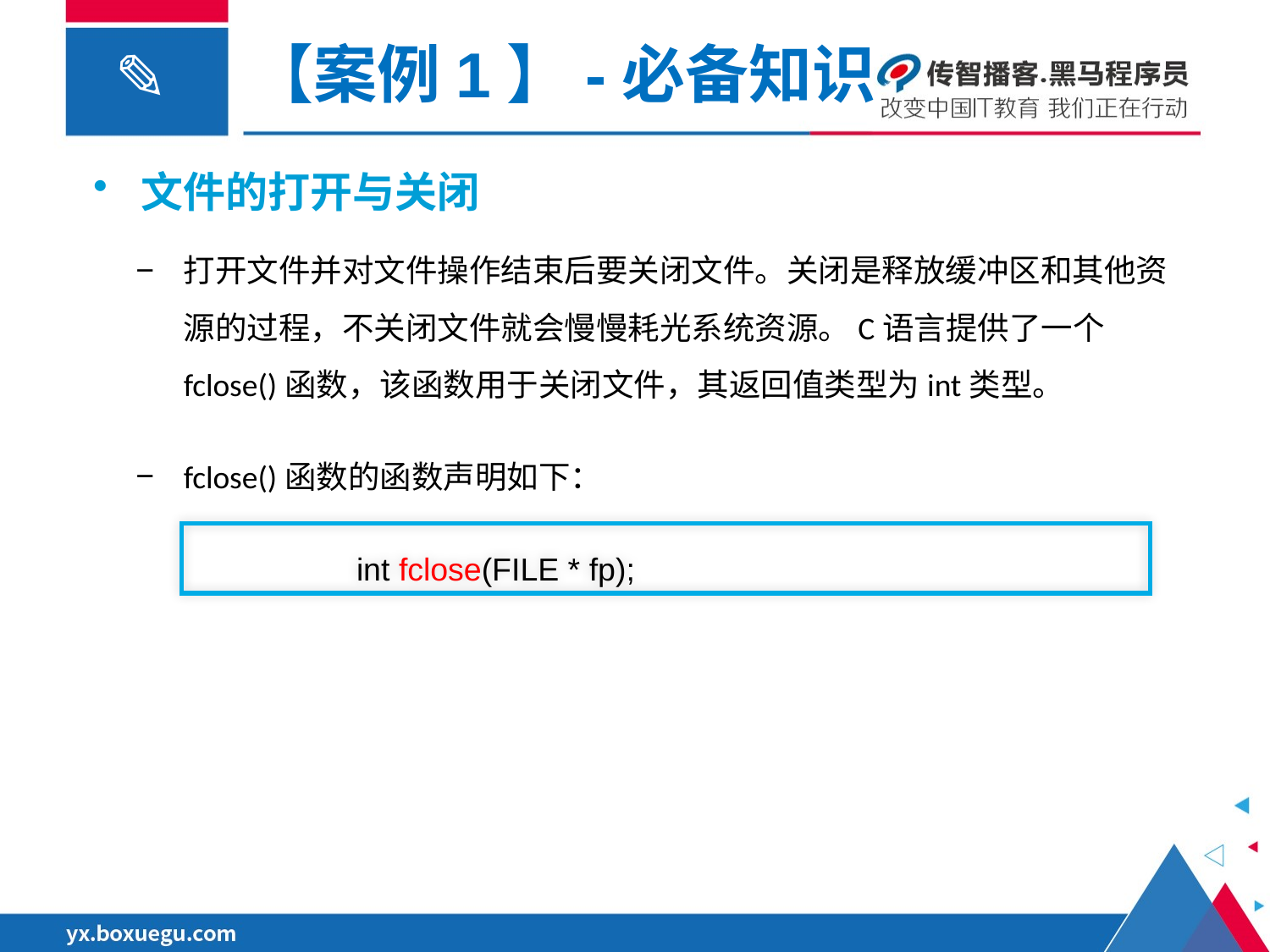

【案例1】-必备知识
文件的打开与关闭
打开文件并对文件操作结束后要关闭文件。关闭是释放缓冲区和其他资源的过程，不关闭文件就会慢慢耗光系统资源。C语言提供了一个fclose()函数，该函数用于关闭文件，其返回值类型为int类型。

fclose()函数的函数声明如下：
	    int fclose(FILE * fp);